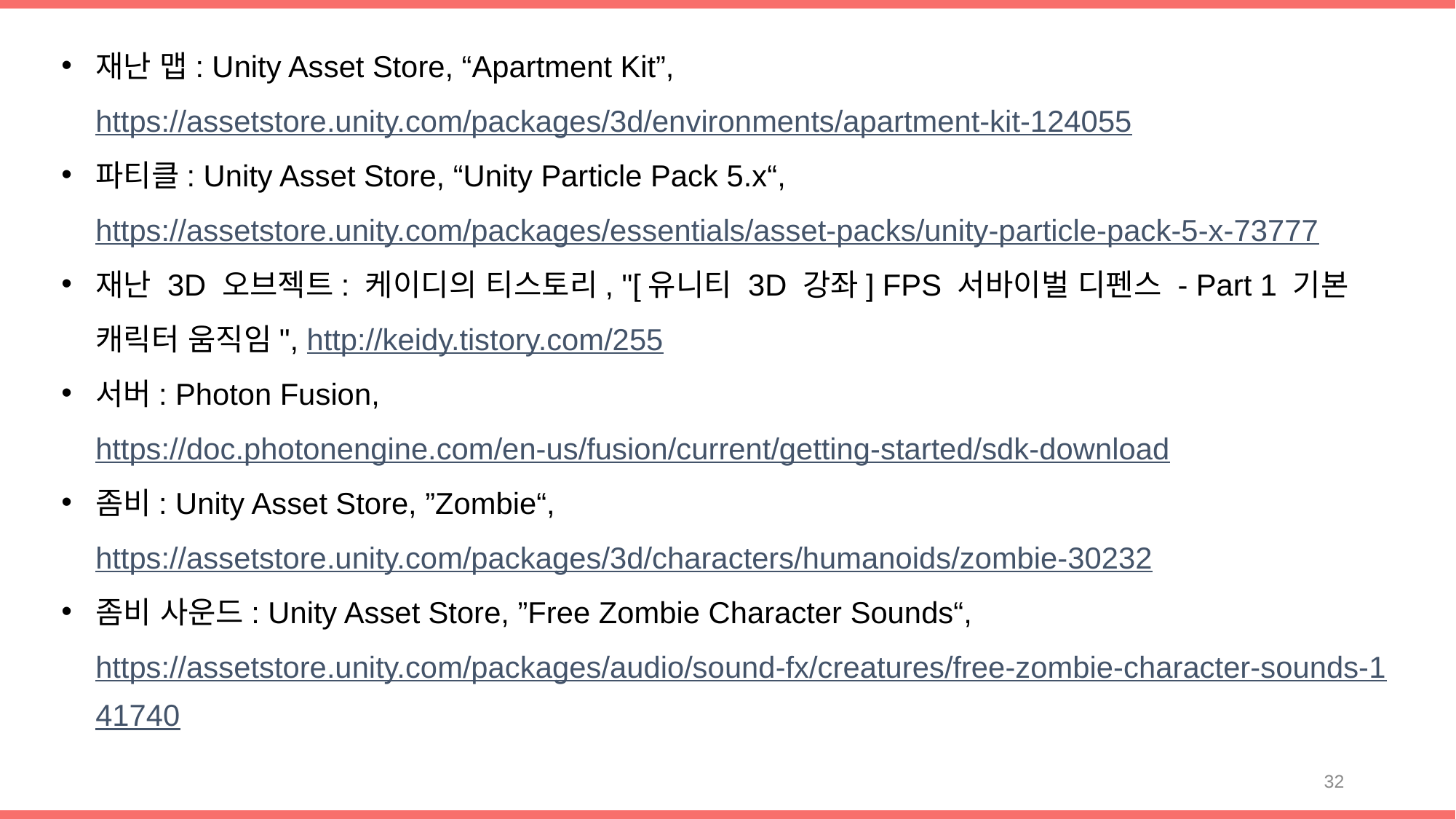

재난 맵: Unity Asset Store, “Apartment Kit”, https://assetstore.unity.com/packages/3d/environments/apartment-kit-124055
파티클: Unity Asset Store, “Unity Particle Pack 5.x“, https://assetstore.unity.com/packages/essentials/asset-packs/unity-particle-pack-5-x-73777
재난 3D 오브젝트: 케이디의 티스토리, "[유니티 3D 강좌] FPS 서바이벌 디펜스 - Part 1 기본 캐릭터 움직임", http://keidy.tistory.com/255
서버: Photon Fusion, https://doc.photonengine.com/en-us/fusion/current/getting-started/sdk-download
좀비: Unity Asset Store, ”Zombie“, https://assetstore.unity.com/packages/3d/characters/humanoids/zombie-30232
좀비 사운드: Unity Asset Store, ”Free Zombie Character Sounds“, https://assetstore.unity.com/packages/audio/sound-fx/creatures/free-zombie-character-sounds-141740
32